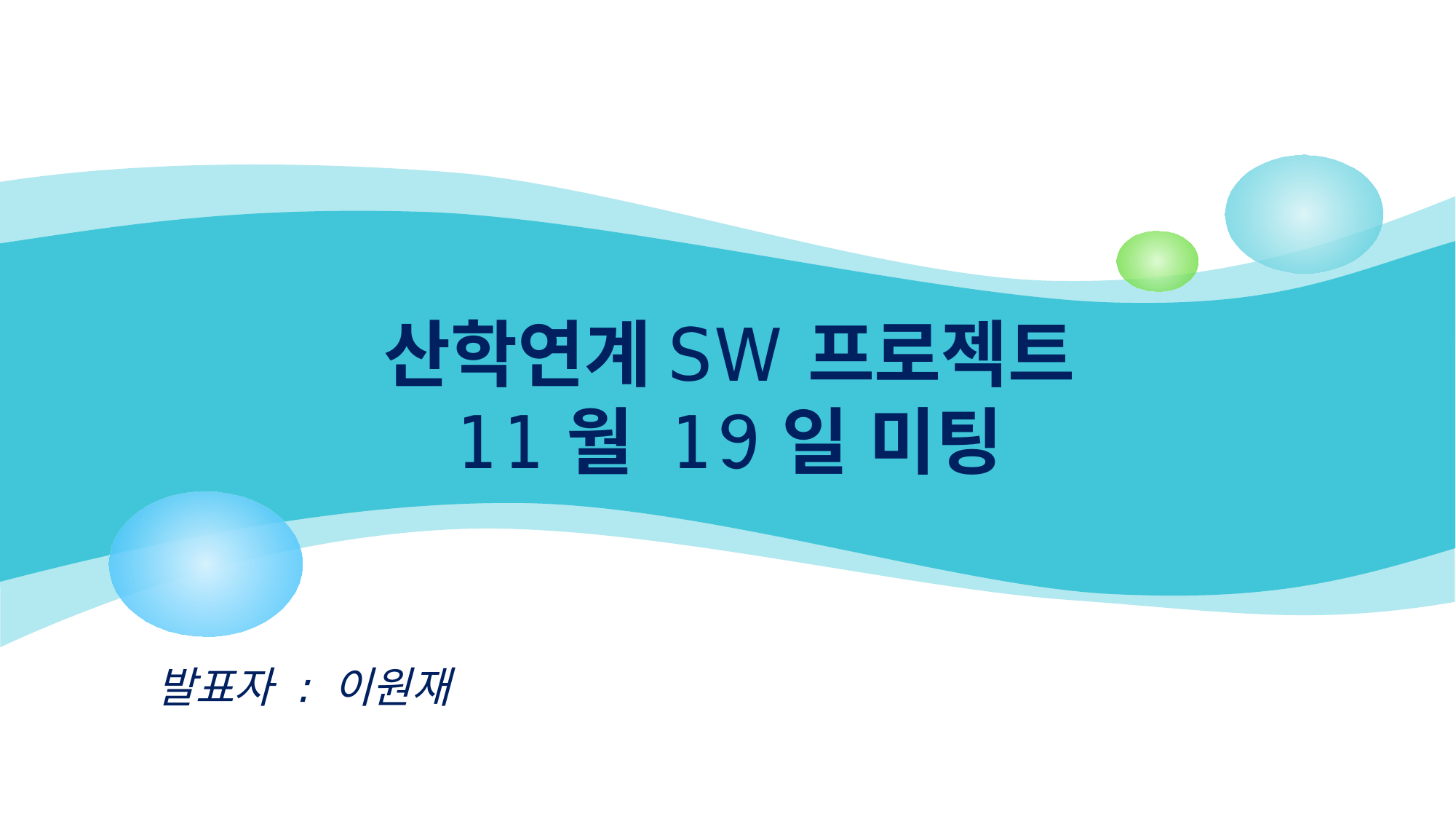

# 산학연계SW프로젝트 11월 19일 미팅
발표자 : 이원재